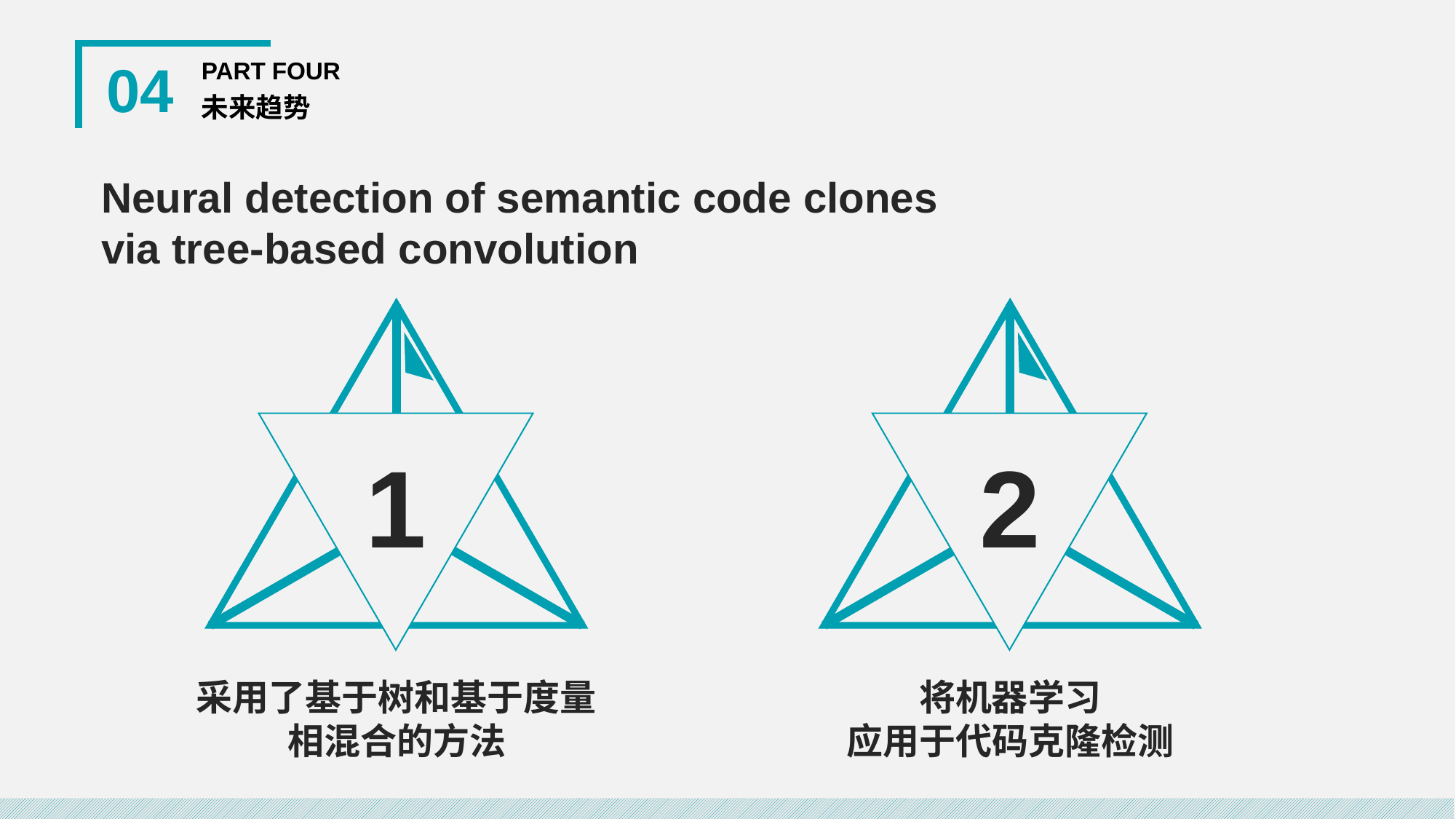

04
PART FOUR
未来趋势
Neural detection of semantic code clones
via tree-based convolution

1
采用了基于树和基于度量
相混合的方法

2
将机器学习
应用于代码克隆检测